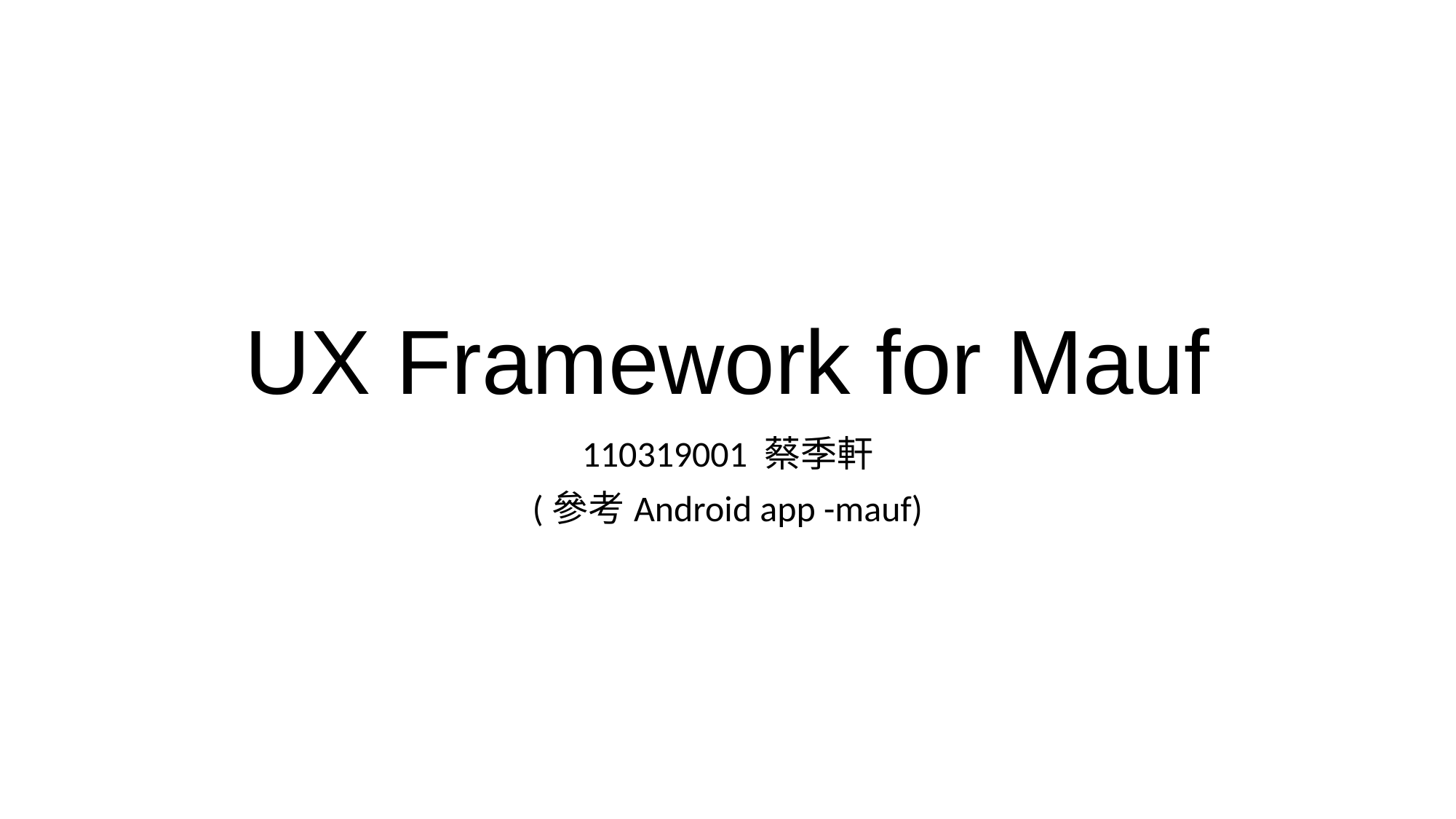

# UX Framework for Mauf
110319001 蔡季軒
(參考Android app -mauf)